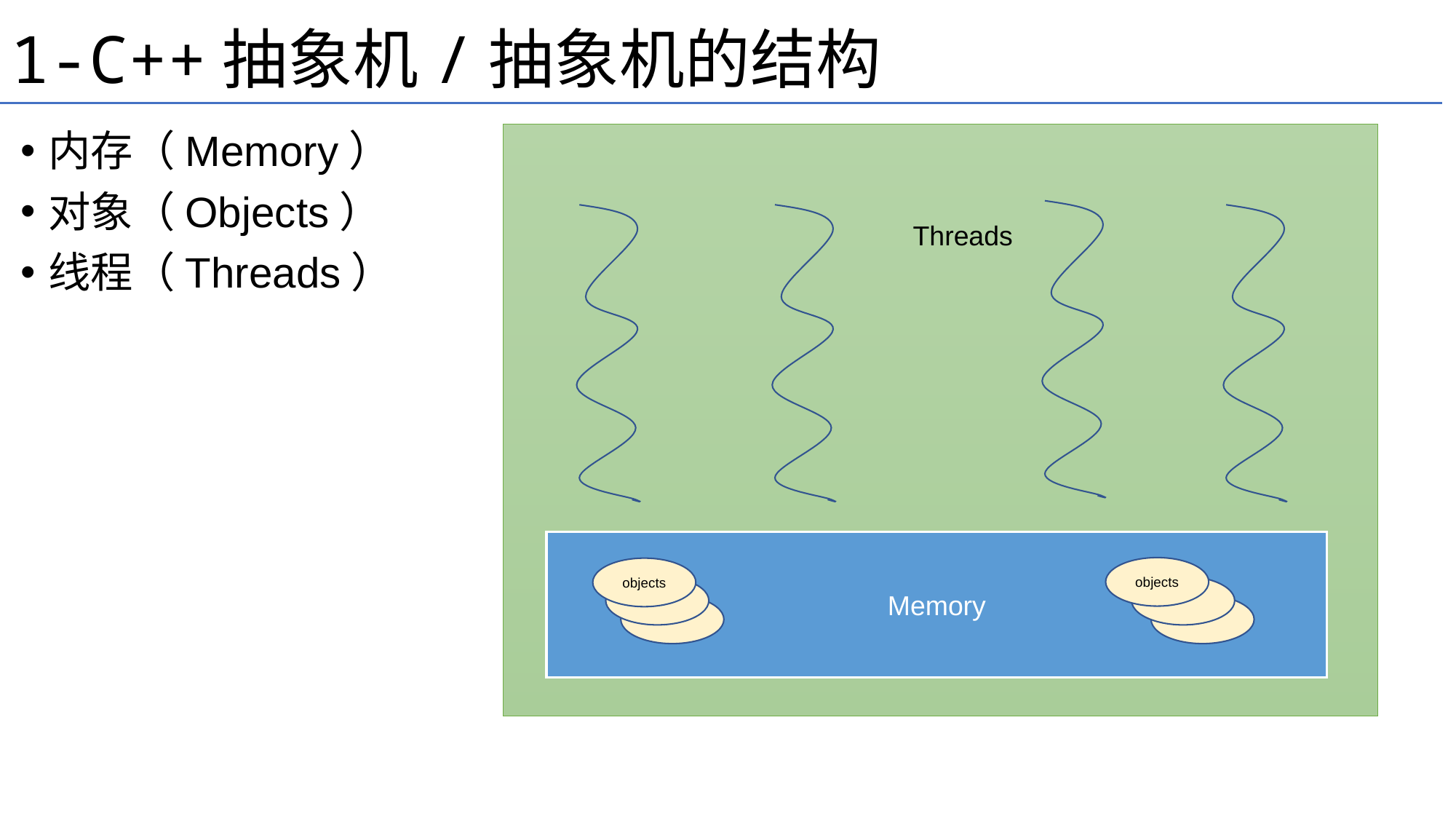

1-C++抽象机/抽象机的结构
内存（Memory）
对象（Objects）
线程（Threads）

Threads
Memory
objects
objects